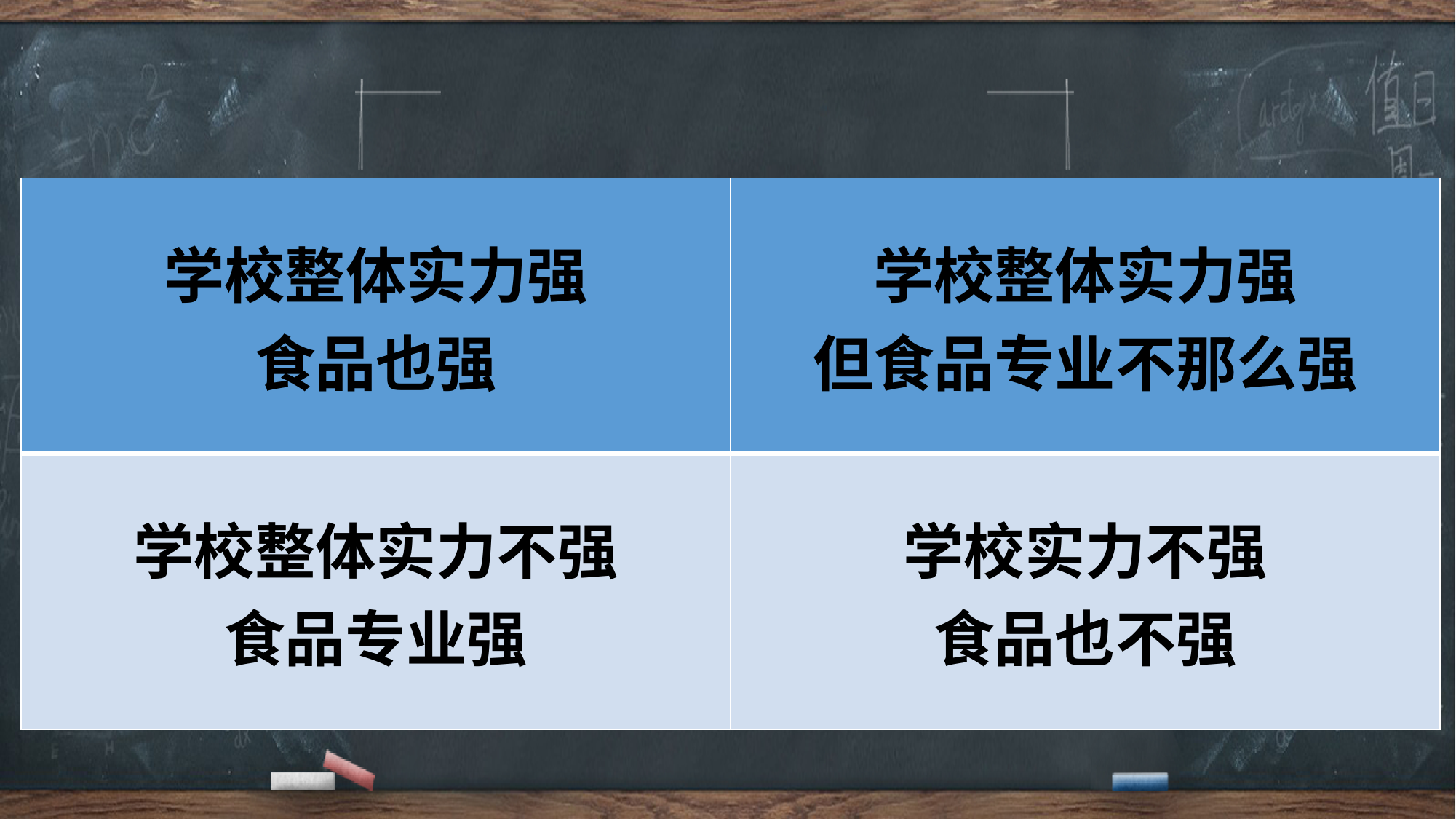

| 学校整体实力强 食品也强 | 学校整体实力强 但食品专业不那么强 |
| --- | --- |
| 学校整体实力不强 食品专业强 | 学校实力不强 食品也不强 |